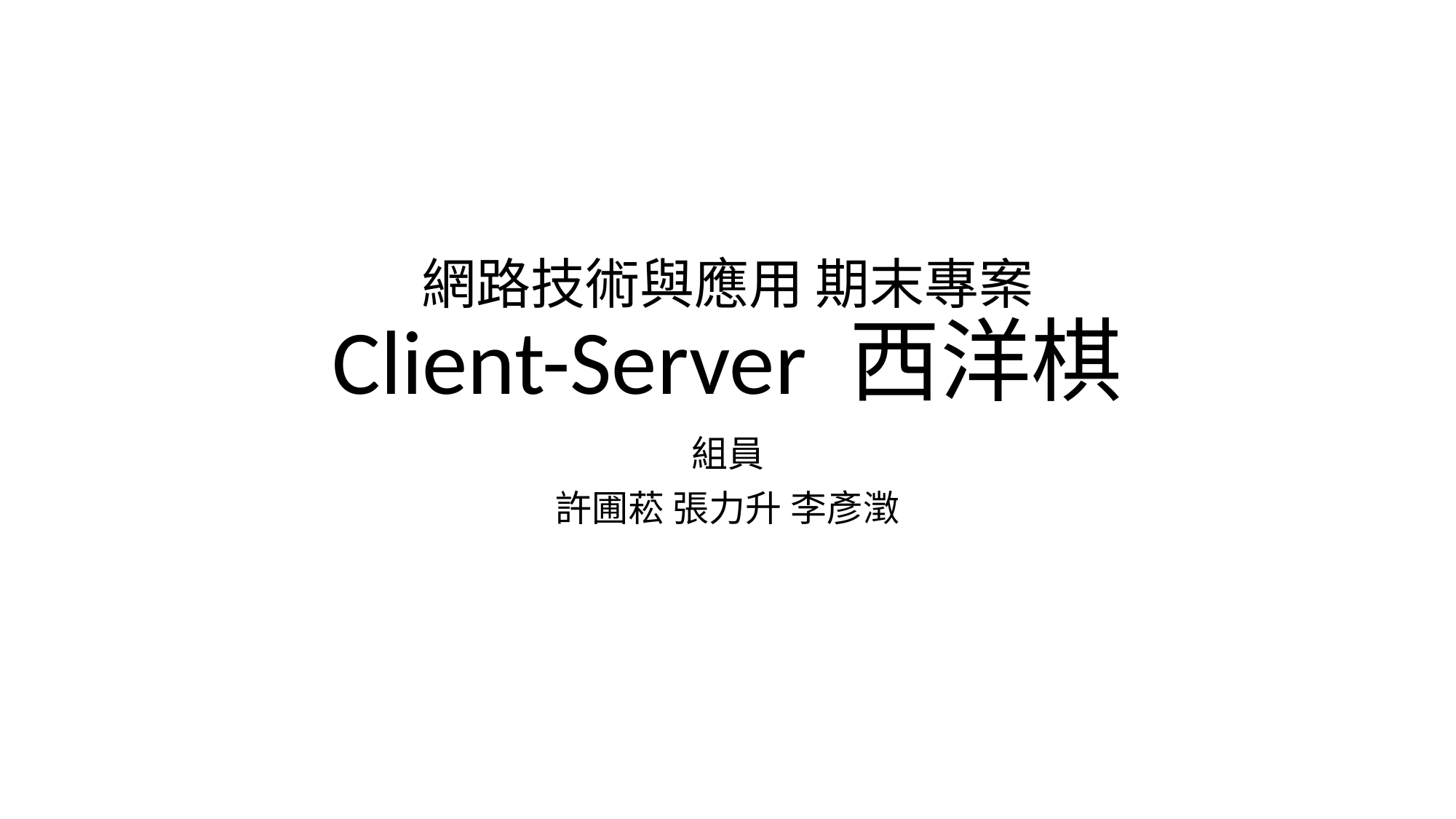

# 網路技術與應用 期末專案 Client-Server 西洋棋
組員
許圃菘 張力升 李彥澂